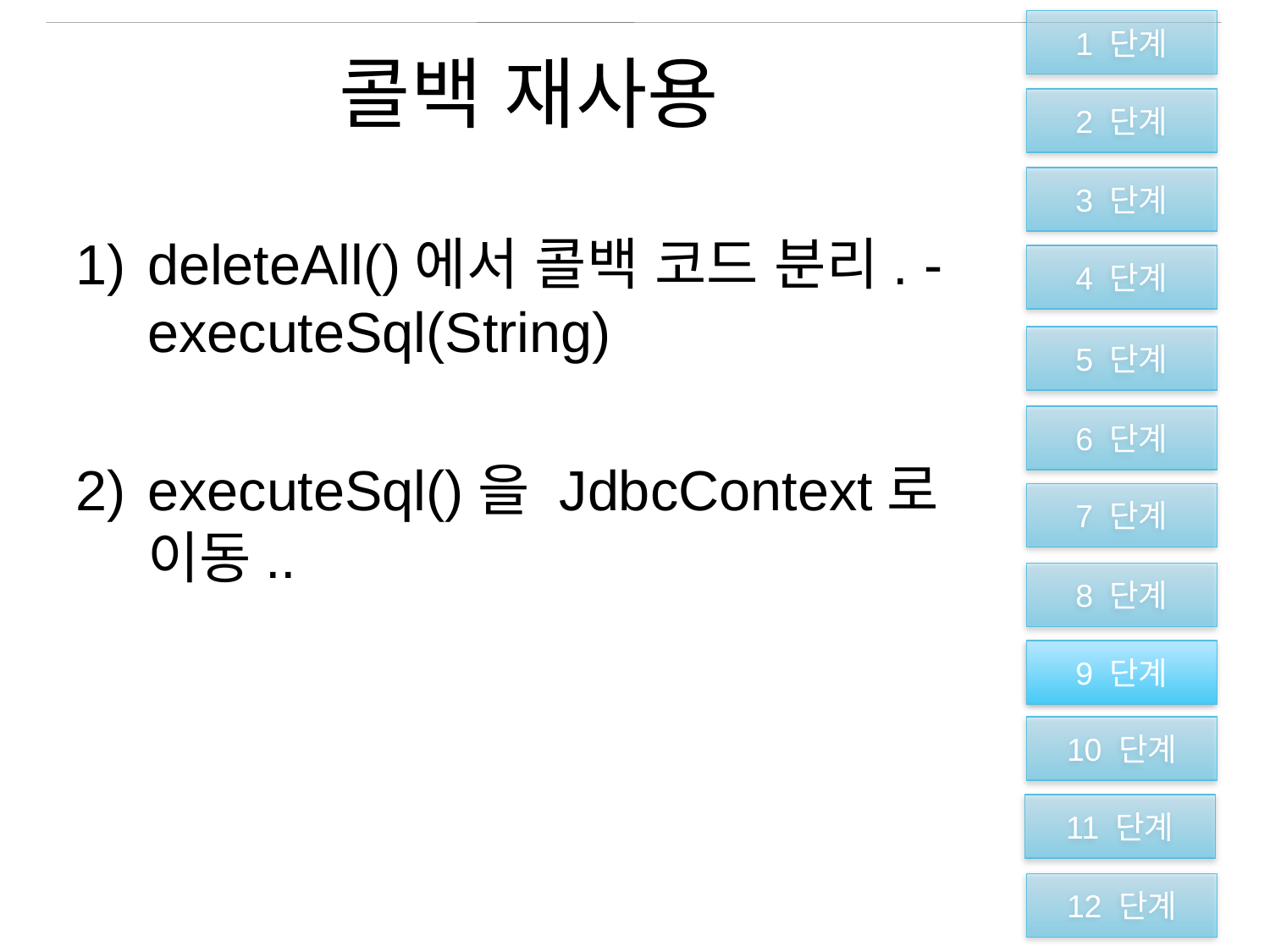

1 단계
2 단계
3 단계
4 단계
5 단계
6 단계
7 단계
8 단계
9 단계
10 단계
11 단계
12 단계
# 콜백 재사용
deleteAll()에서 콜백 코드 분리. - executeSql(String)

executeSql()을 JdbcContext로 이동..